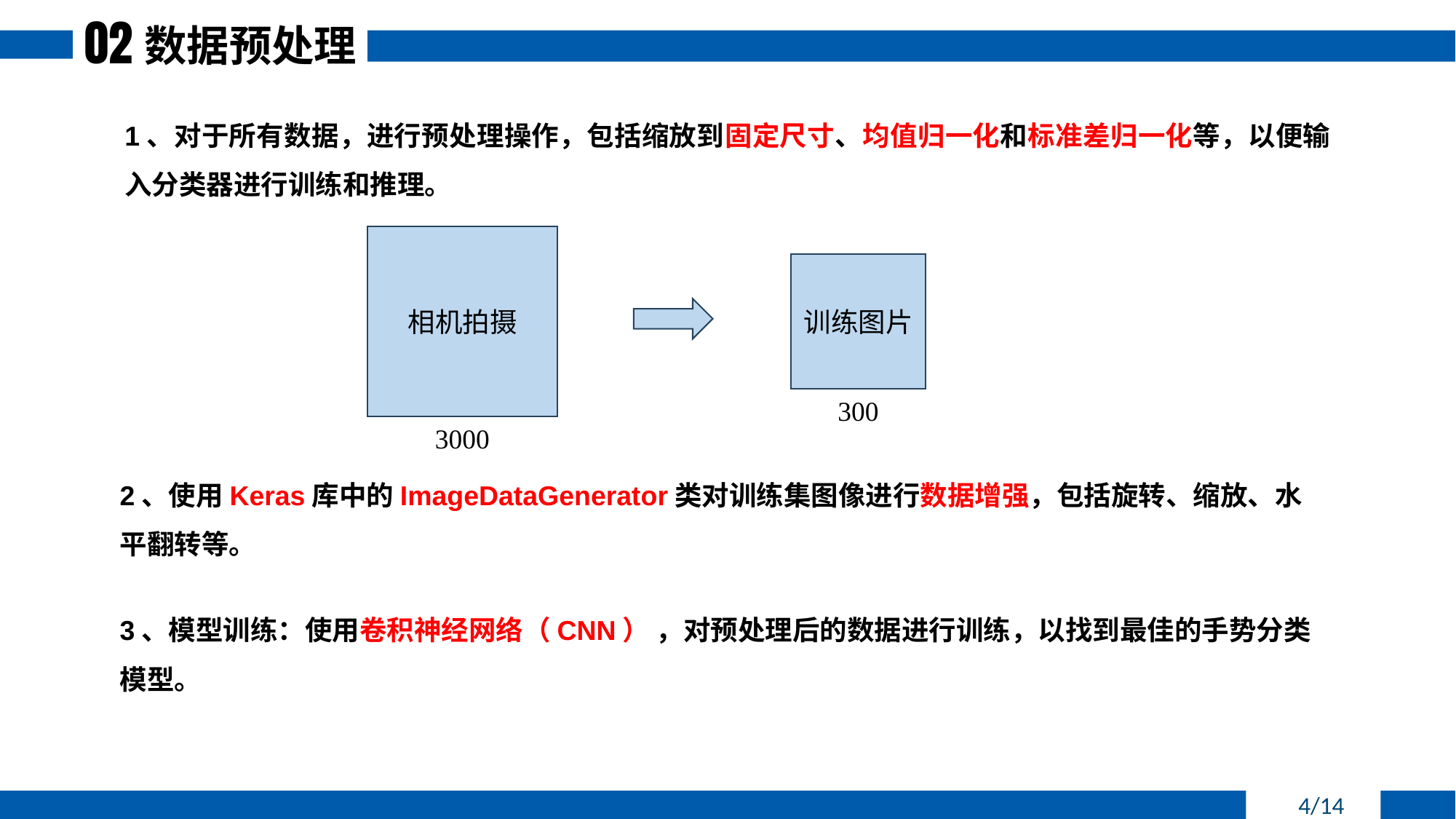

02
数据预处理

1、对于所有数据，进行预处理操作，包括缩放到固定尺寸、均值归一化和标准差归一化等，以便输入分类器进行训练和推理。
相机拍摄

300
3000
训练图片
2、使用Keras库中的ImageDataGenerator类对训练集图像进行数据增强，包括旋转、缩放、水平翻转等。
3、模型训练：使用卷积神经网络（CNN） ，对预处理后的数据进行训练，以找到最佳的手势分类模型。
4/14